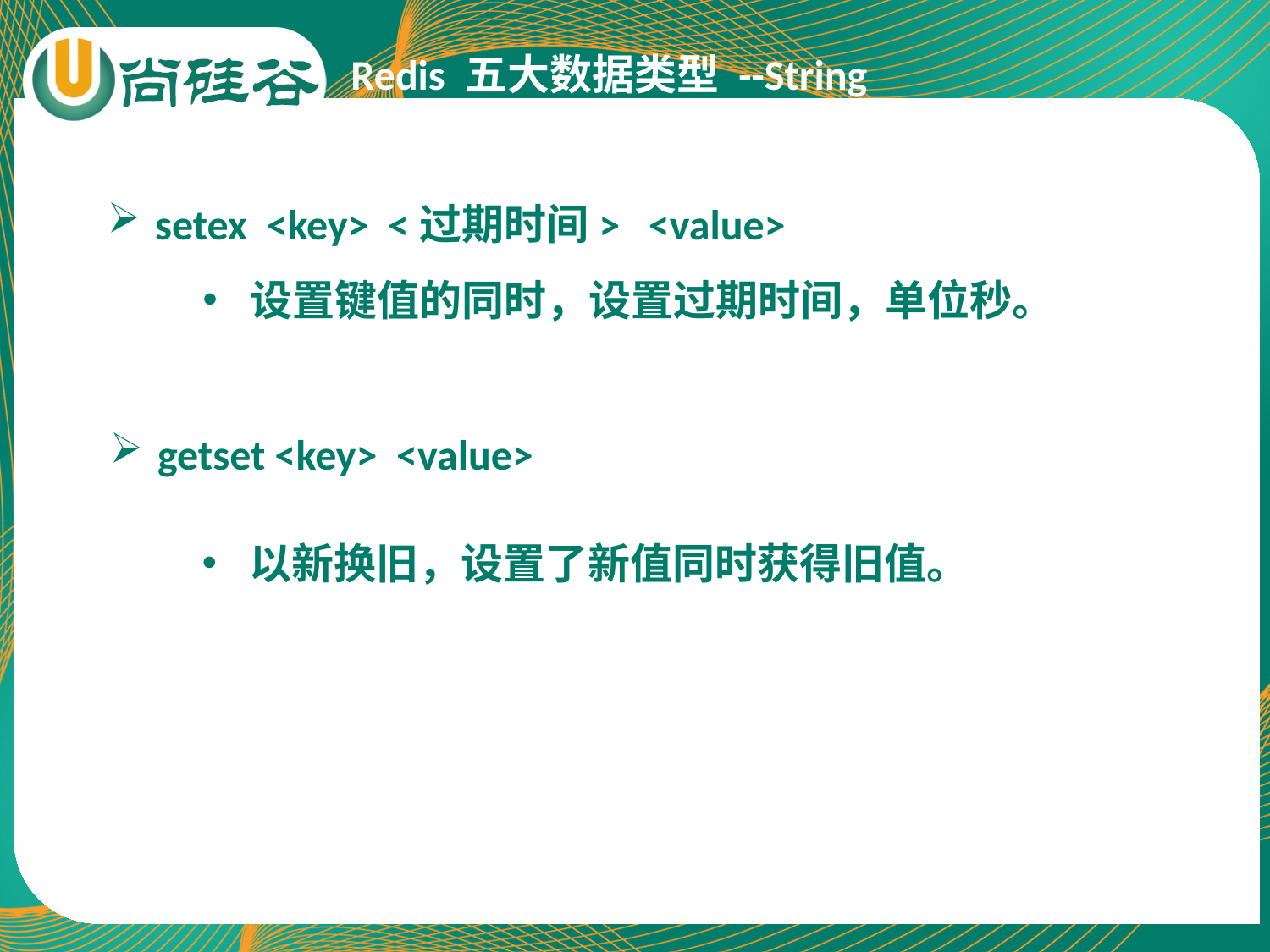

Redis 五大数据类型 --String
setex  <key>  <过期时间>   <value>
设置键值的同时，设置过期时间，单位秒。
getset <key>  <value>
以新换旧，设置了新值同时获得旧值。